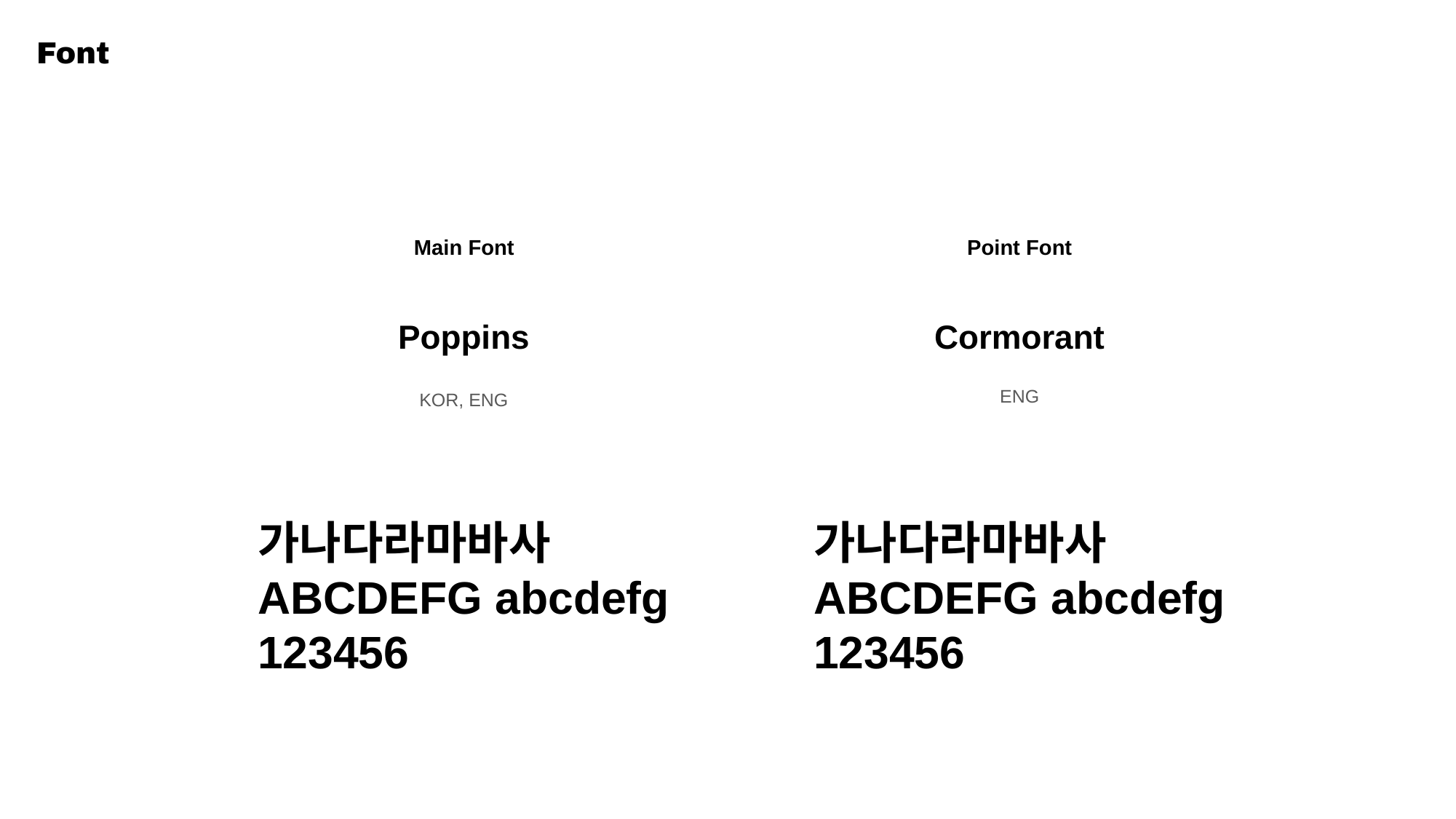

Font
Main Font
Point Font
Poppins

KOR, ENG
Cormorant

ENG
가나다라마바사
ABCDEFG abcdefg
123456
가나다라마바사
ABCDEFG abcdefg
123456